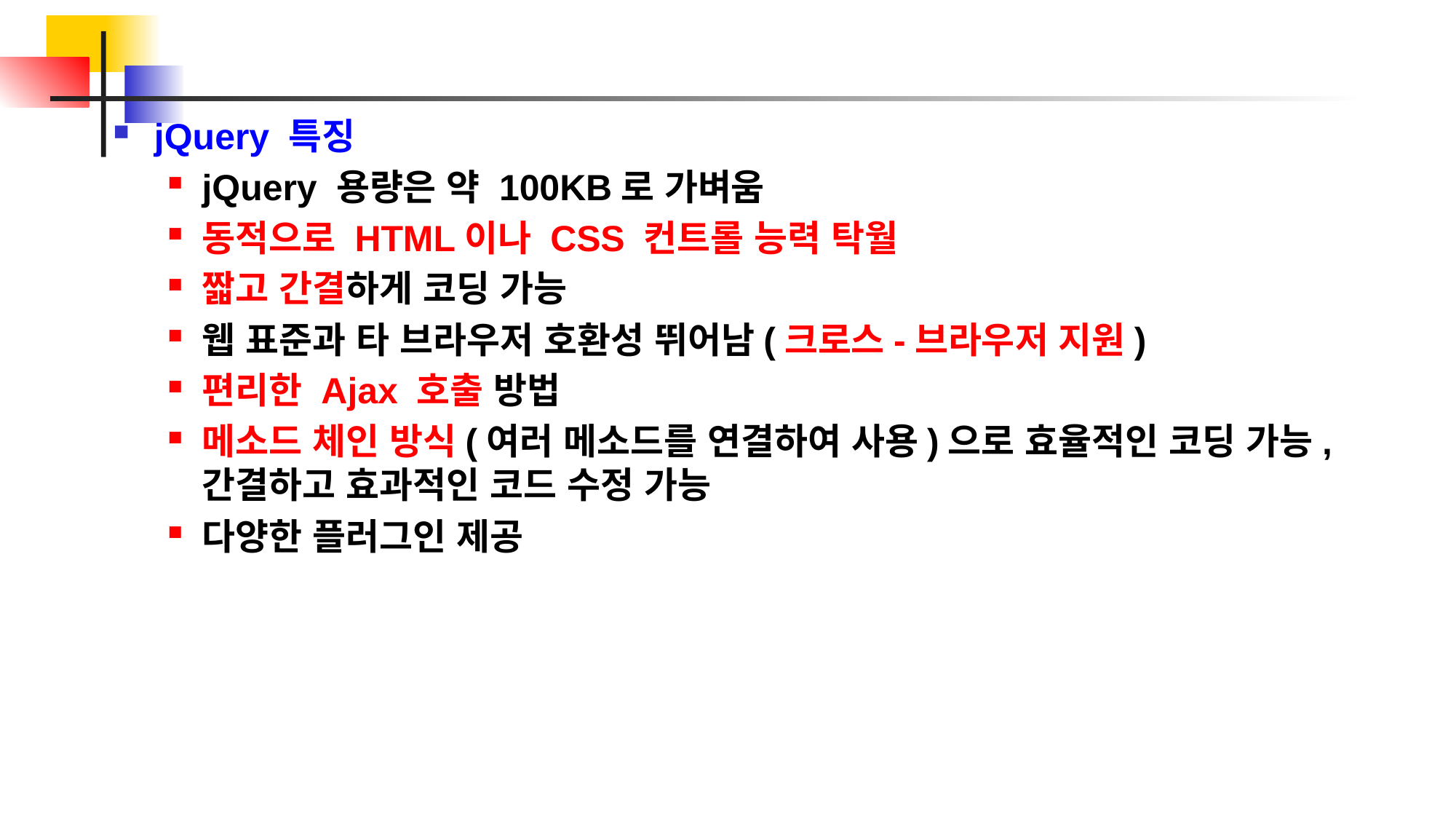

jQuery 특징
jQuery 용량은 약 100KB로 가벼움
동적으로 HTML이나 CSS 컨트롤 능력 탁월
짧고 간결하게 코딩 가능
웹 표준과 타 브라우저 호환성 뛰어남(크로스-브라우저 지원)
편리한 Ajax 호출 방법
메소드 체인 방식(여러 메소드를 연결하여 사용)으로 효율적인 코딩 가능, 간결하고 효과적인 코드 수정 가능
다양한 플러그인 제공